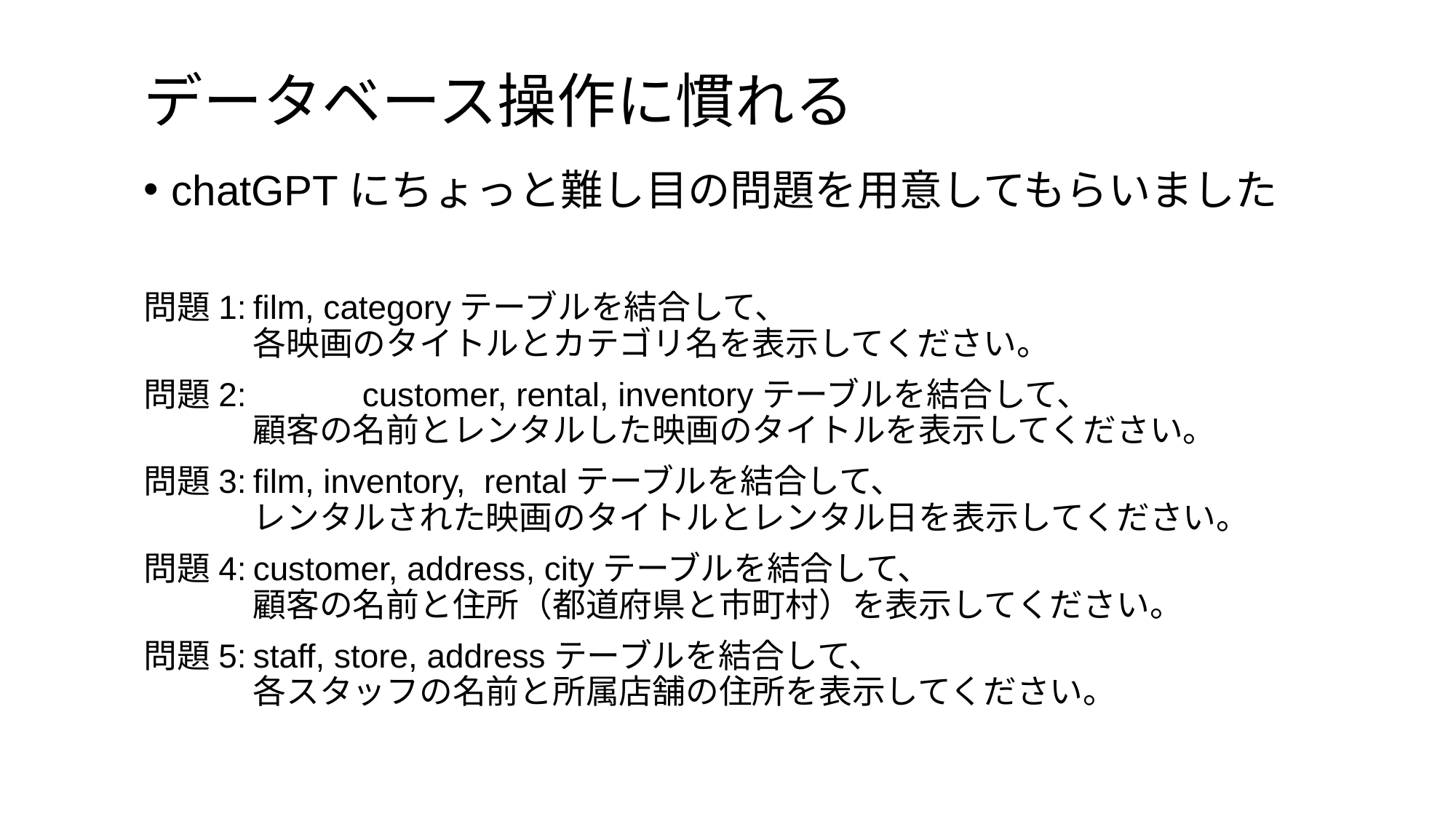

# データベース操作に慣れる
chatGPTにちょっと難し目の問題を用意してもらいました

問題1:	film, categoryテーブルを結合して、
	各映画のタイトルとカテゴリ名を表示してください。
問題2: 	customer, rental, inventoryテーブルを結合して、
	顧客の名前とレンタルした映画のタイトルを表示してください。
問題3:	film, inventory,  rentalテーブルを結合して、
	レンタルされた映画のタイトルとレンタル日を表示してください。
問題4:	customer, address, cityテーブルを結合して、
	顧客の名前と住所（都道府県と市町村）を表示してください。
問題5:	staff, store, addressテーブルを結合して、
	各スタッフの名前と所属店舗の住所を表示してください。